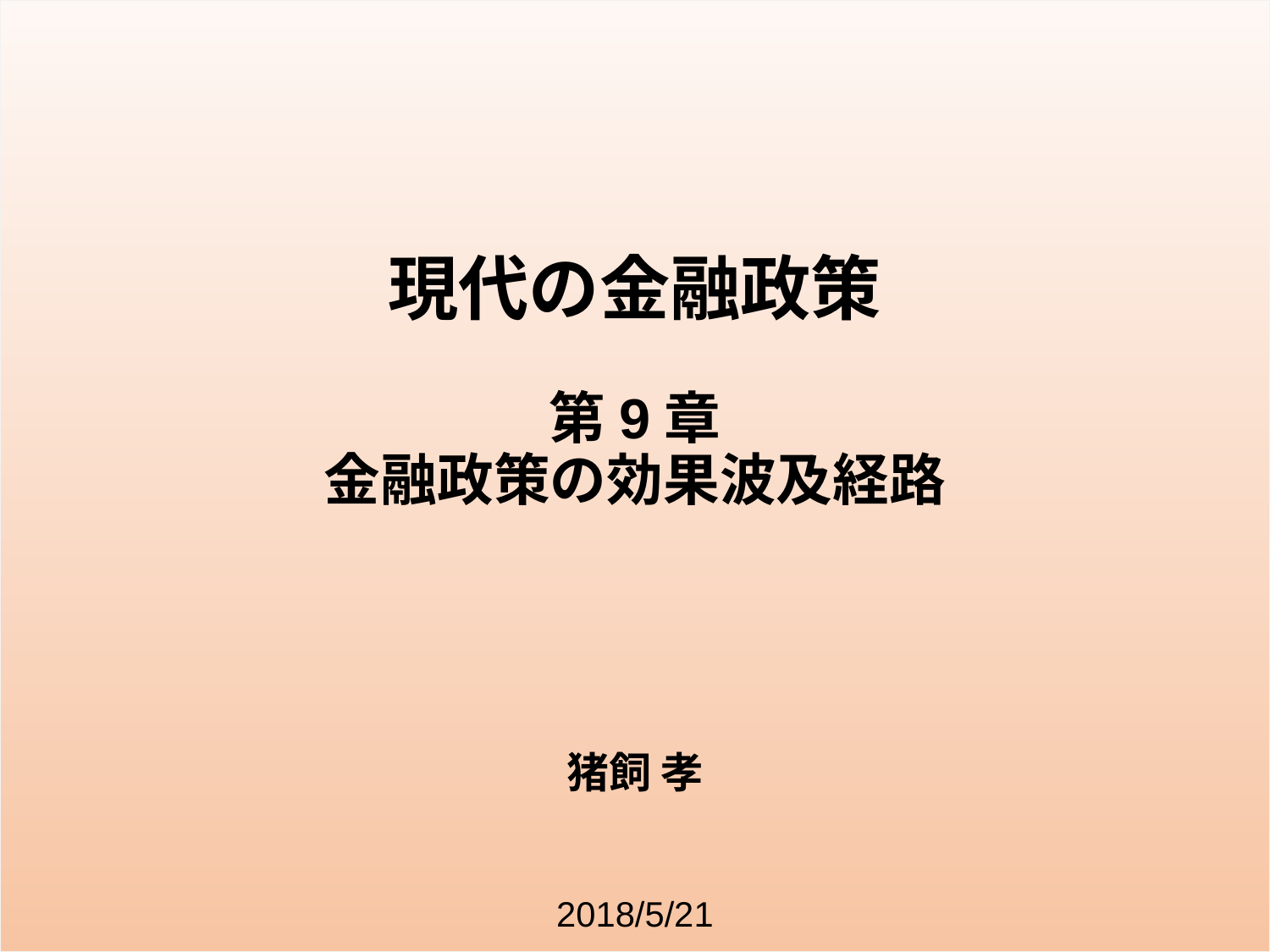

# 現代の金融政策 第9章 金融政策の効果波及経路

猪飼 孝
2018/5/21